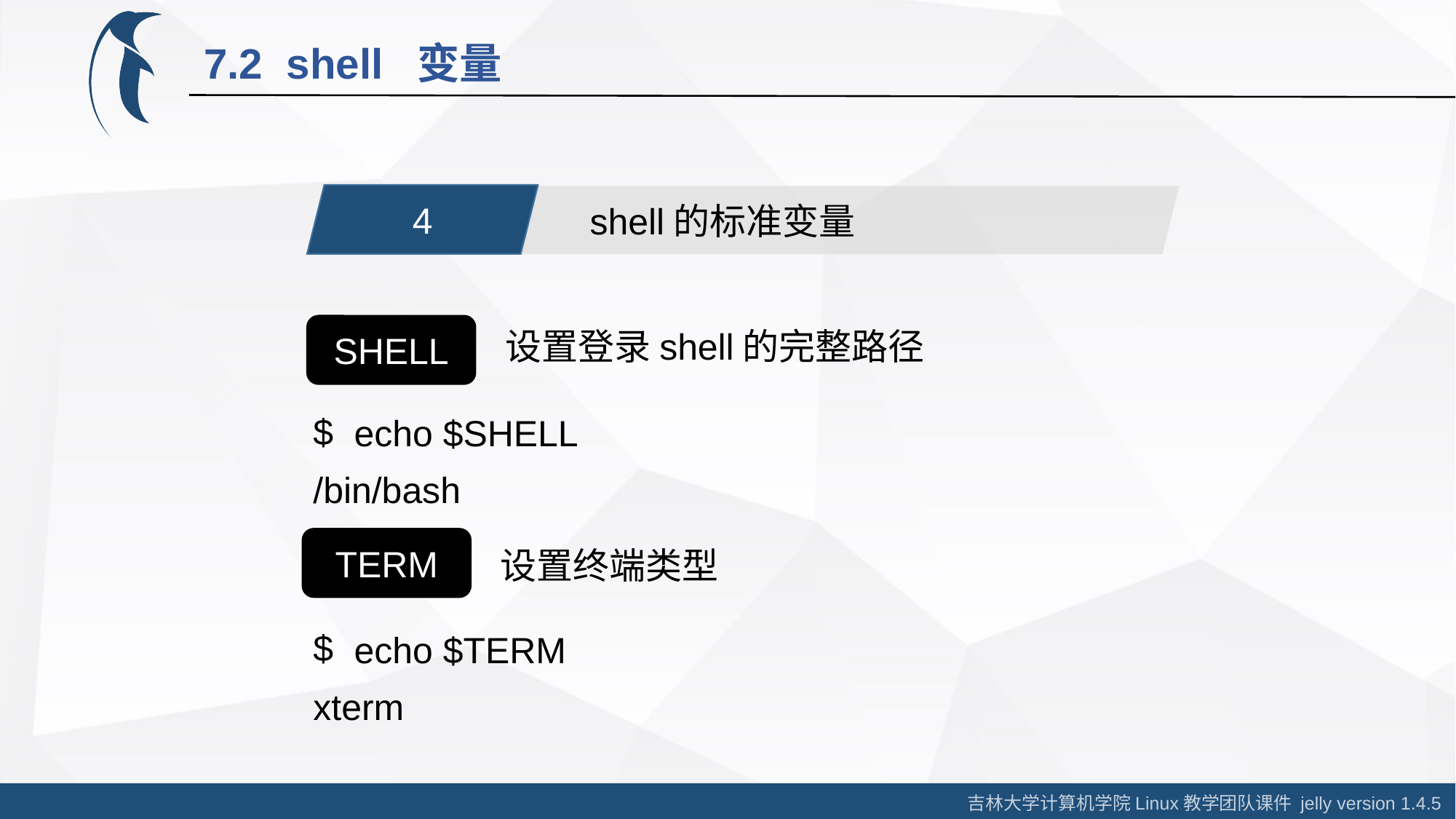

7.2  shell  变量
4
shell的标准变量
SHELL
设置登录shell的完整路径
echo $SHELL
/bin/bash
TERM
设置终端类型
echo $TERM
xterm